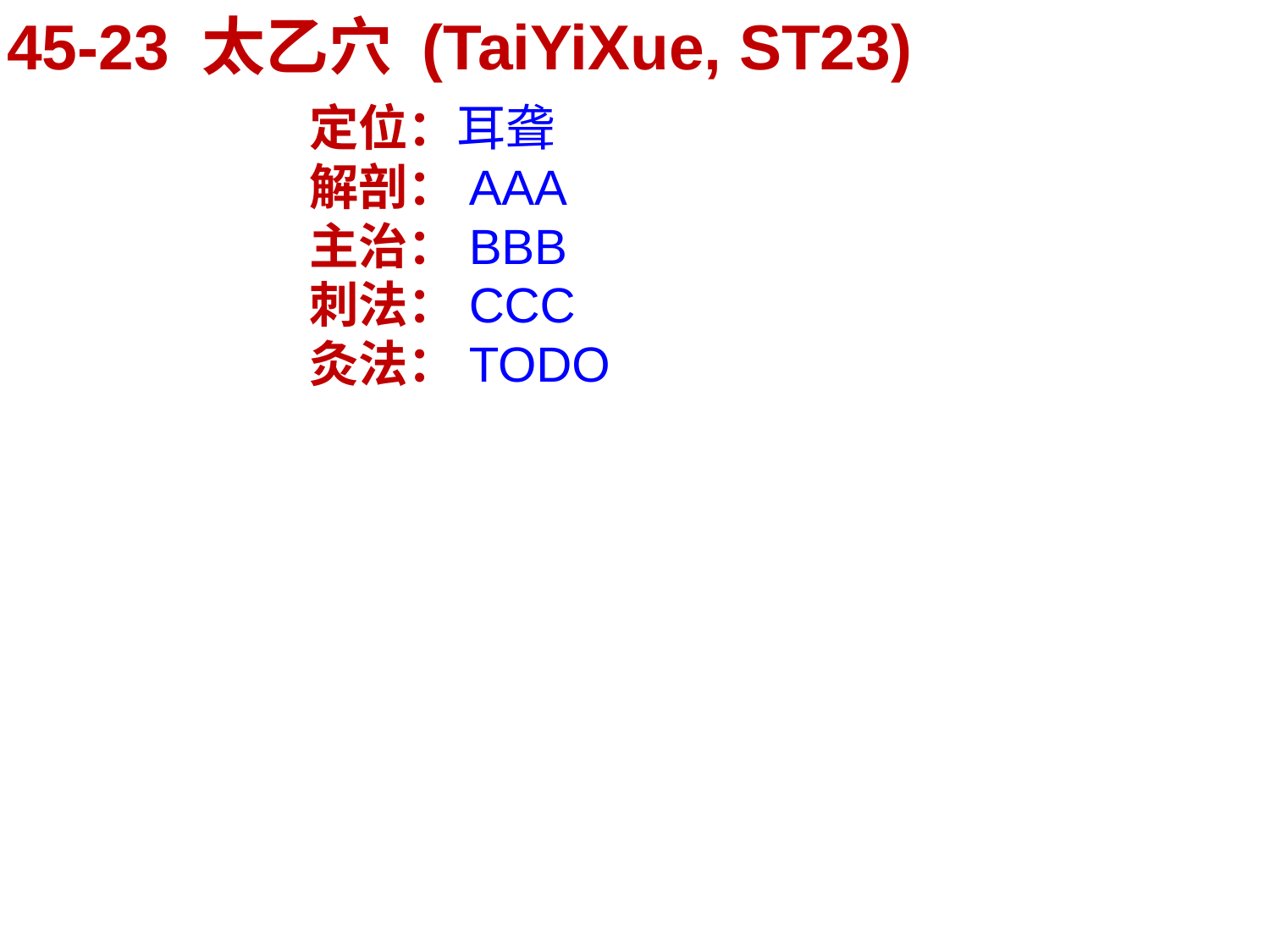

45-23 太乙穴 (TaiYiXue, ST23)
定位：耳聋
解剖：AAA
主治：BBB
刺法：CCC
灸法：TODO